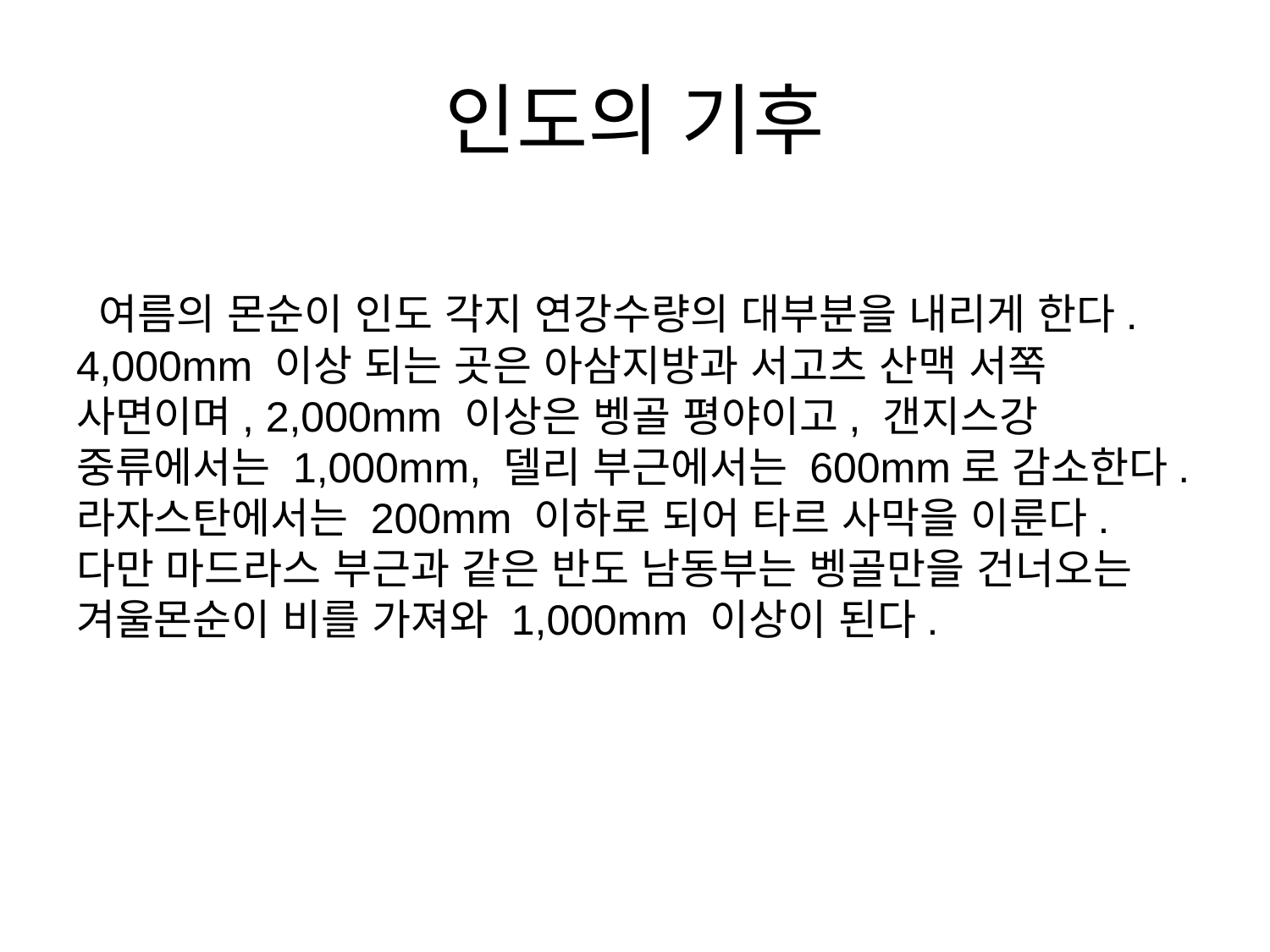

# 인도의 기후

 여름의 몬순이 인도 각지 연강수량의 대부분을 내리게 한다. 4,000mm 이상 되는 곳은 아삼지방과 서고츠 산맥 서쪽 사면이며, 2,000mm 이상은 벵골 평야이고, 갠지스강 중류에서는 1,000mm, 델리 부근에서는 600mm로 감소한다. 라자스탄에서는 200mm 이하로 되어 타르 사막을 이룬다. 다만 마드라스 부근과 같은 반도 남동부는 벵골만을 건너오는 겨울몬순이 비를 가져와 1,000mm 이상이 된다.